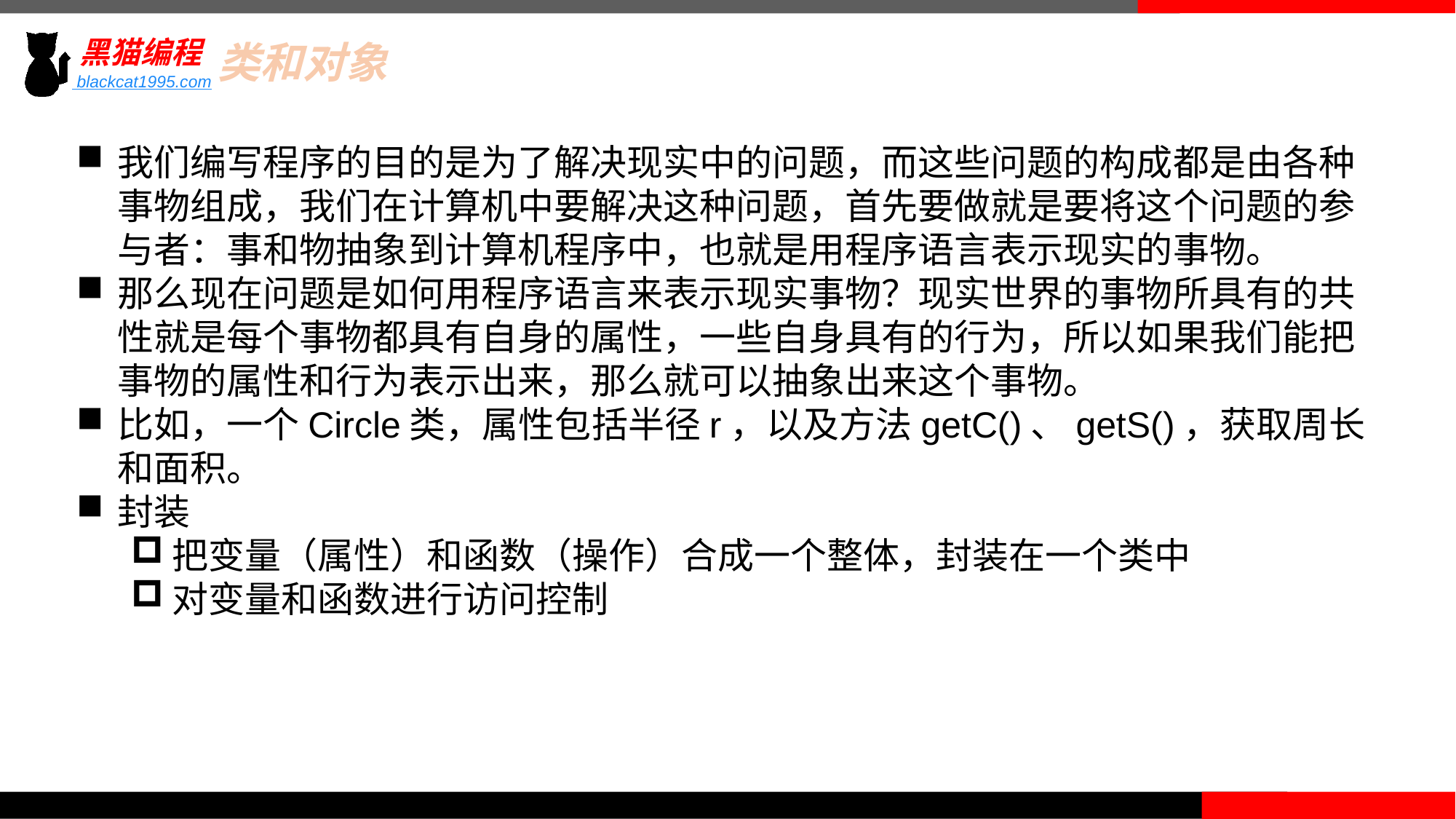

类和对象
我们编写程序的目的是为了解决现实中的问题，而这些问题的构成都是由各种事物组成，我们在计算机中要解决这种问题，首先要做就是要将这个问题的参与者：事和物抽象到计算机程序中，也就是用程序语言表示现实的事物。
那么现在问题是如何用程序语言来表示现实事物？现实世界的事物所具有的共性就是每个事物都具有自身的属性，一些自身具有的行为，所以如果我们能把事物的属性和行为表示出来，那么就可以抽象出来这个事物。
比如，一个Circle类，属性包括半径r，以及方法getC()、getS()，获取周长和面积。
封装
把变量（属性）和函数（操作）合成一个整体，封装在一个类中
对变量和函数进行访问控制